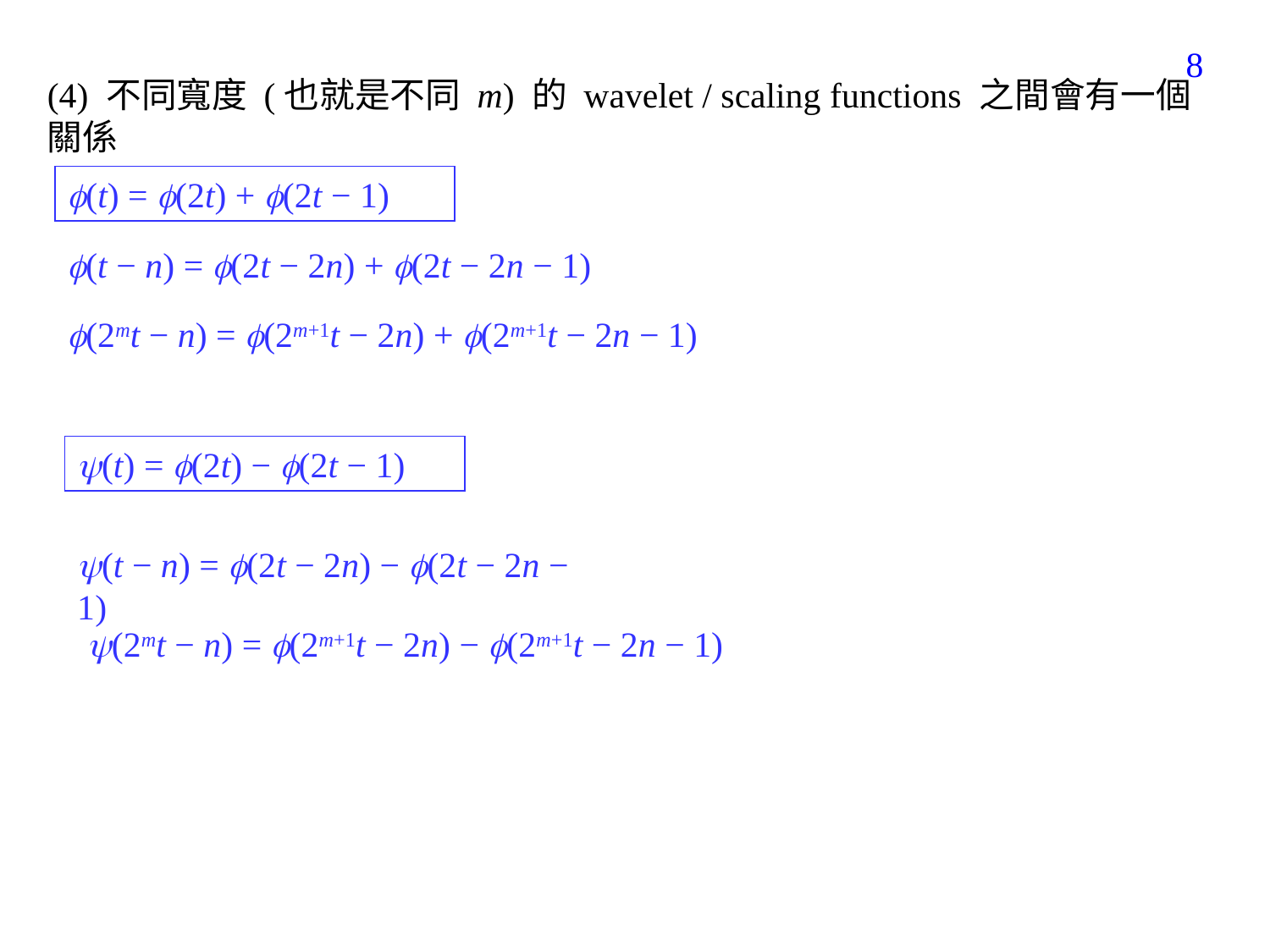

8
(4) 不同寬度 (也就是不同 m) 的 wavelet / scaling functions 之間會有一個關係
φ(t) = φ(2t) + φ(2t − 1)
φ(t − n) = φ(2t − 2n) + φ(2t − 2n − 1)
φ(2mt − n) = φ(2m+1t − 2n) + φ(2m+1t − 2n − 1)
ψ(t) = φ(2t) − φ(2t − 1)
ψ(t − n) = φ(2t − 2n) − φ(2t − 2n − 1)
ψ(2mt − n) = φ(2m+1t − 2n) − φ(2m+1t − 2n − 1)